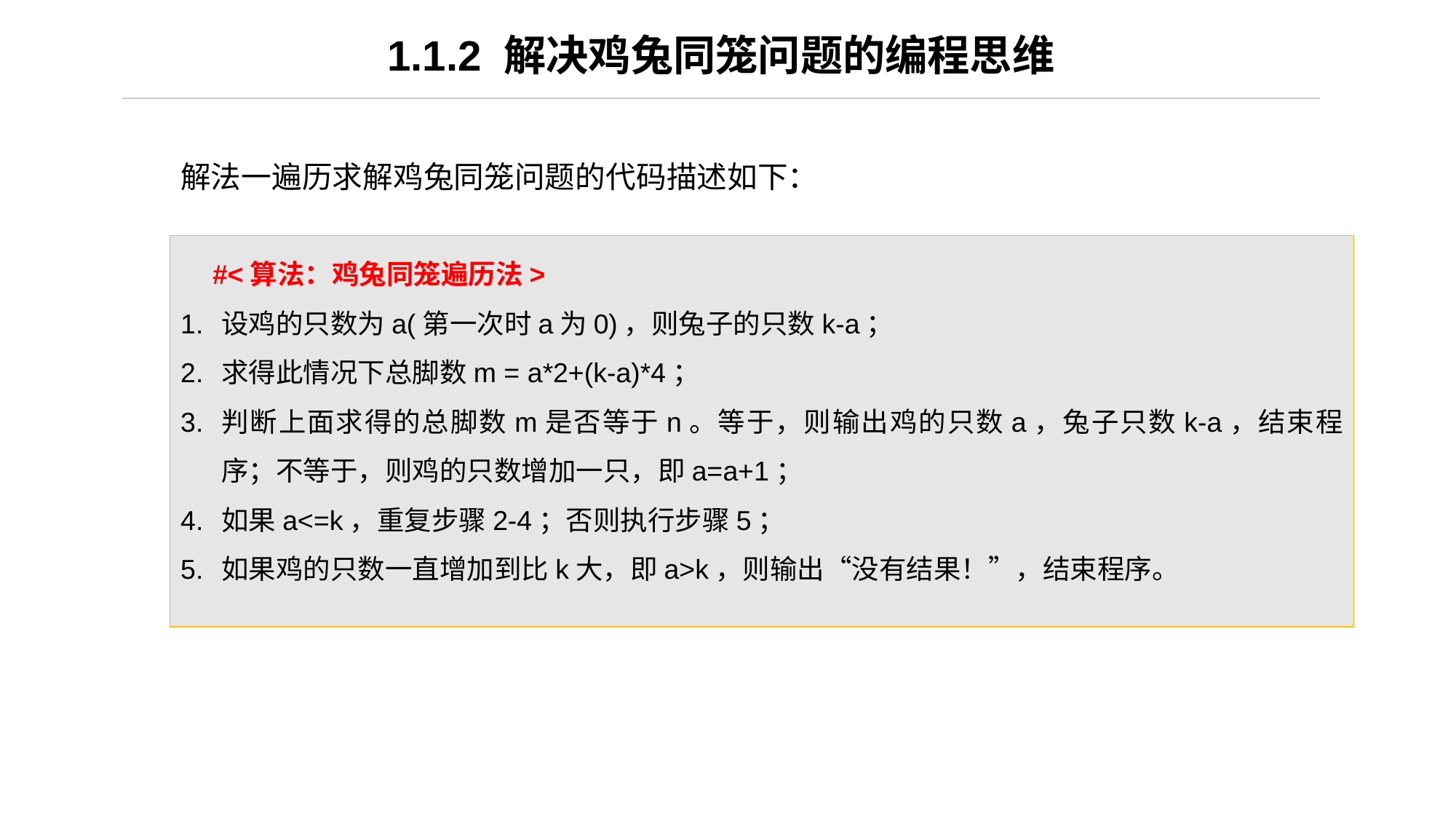

1.1.2 解决鸡兔同笼问题的编程思维
解法一遍历求解鸡兔同笼问题的代码描述如下：
#<算法：鸡兔同笼遍历法>
设鸡的只数为a(第一次时a为0)，则兔子的只数k-a；
求得此情况下总脚数m = a*2+(k-a)*4；
判断上面求得的总脚数m是否等于n。等于，则输出鸡的只数a，兔子只数k-a，结束程序；不等于，则鸡的只数增加一只，即a=a+1；
如果a<=k，重复步骤2-4；否则执行步骤5；
如果鸡的只数一直增加到比k大，即a>k，则输出“没有结果！”，结束程序。